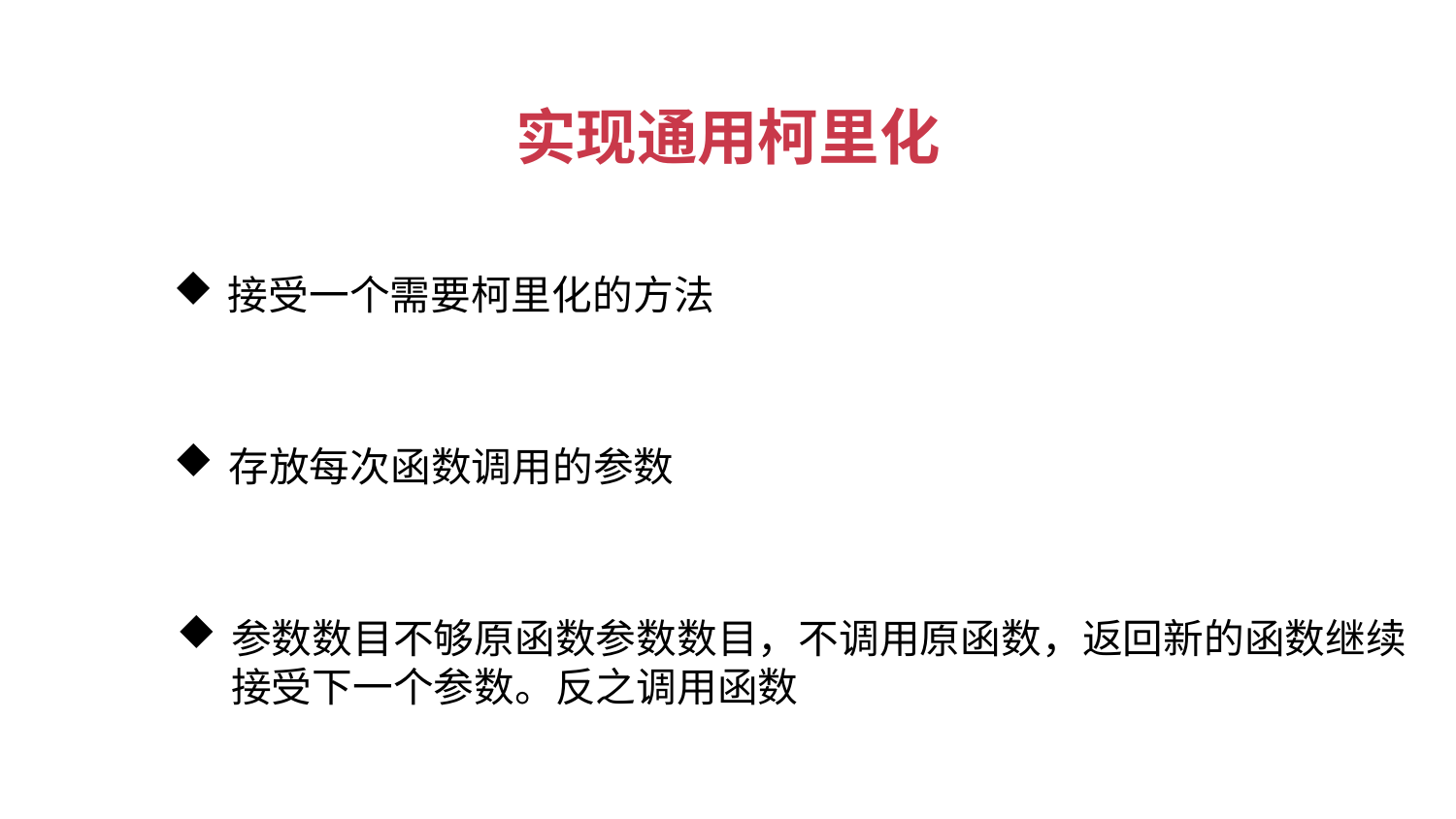

实现通用柯里化
接受一个需要柯里化的方法
存放每次函数调用的参数
参数数目不够原函数参数数目，不调用原函数，返回新的函数继续接受下一个参数。反之调用函数